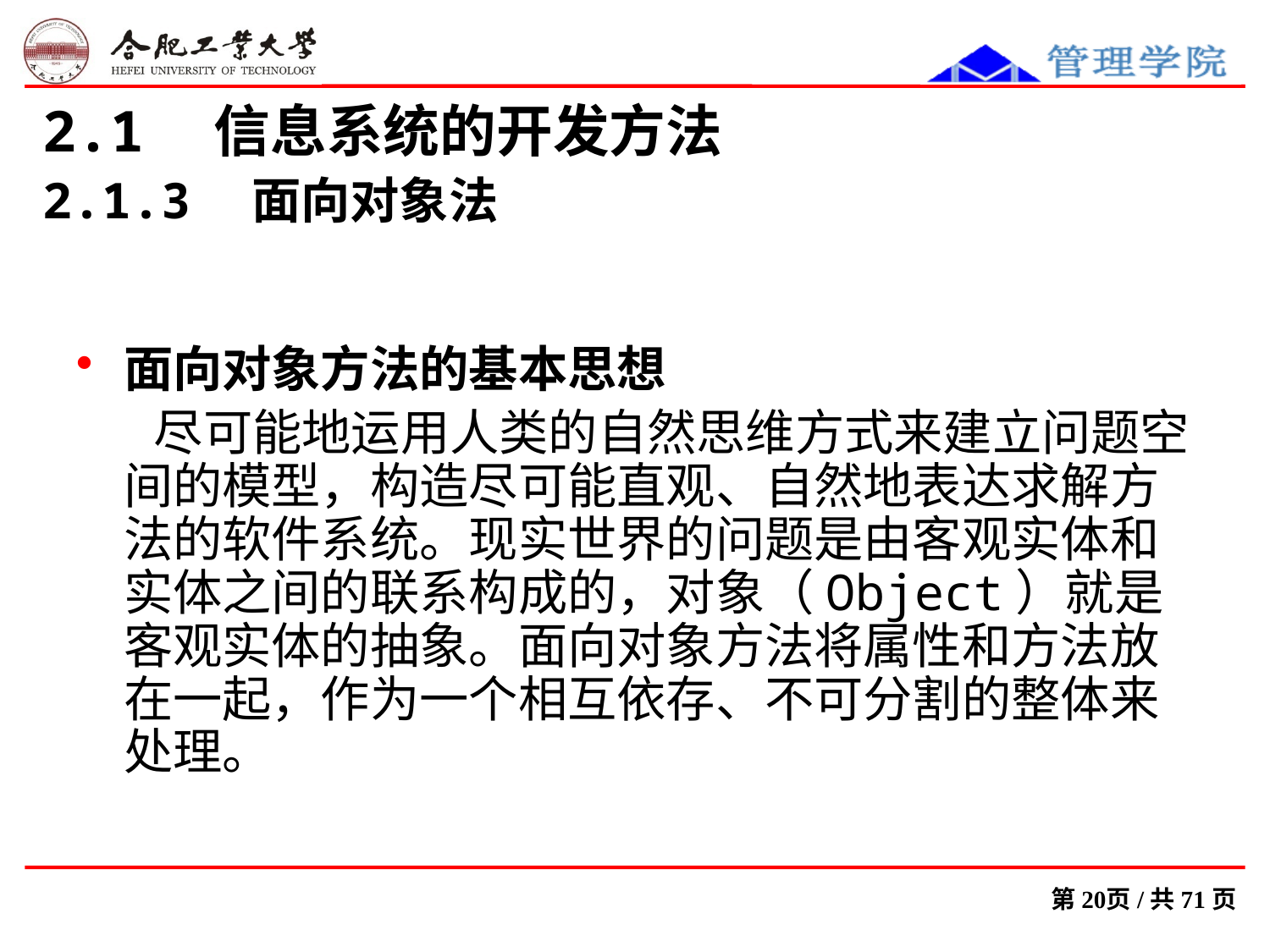

2.1　信息系统的开发方法
2.1.3　面向对象法
面向对象方法的基本思想
      尽可能地运用人类的自然思维方式来建立问题空间的模型，构造尽可能直观、自然地表达求解方法的软件系统。现实世界的问题是由客观实体和实体之间的联系构成的，对象（Object）就是客观实体的抽象。面向对象方法将属性和方法放在一起，作为一个相互依存、不可分割的整体来处理。